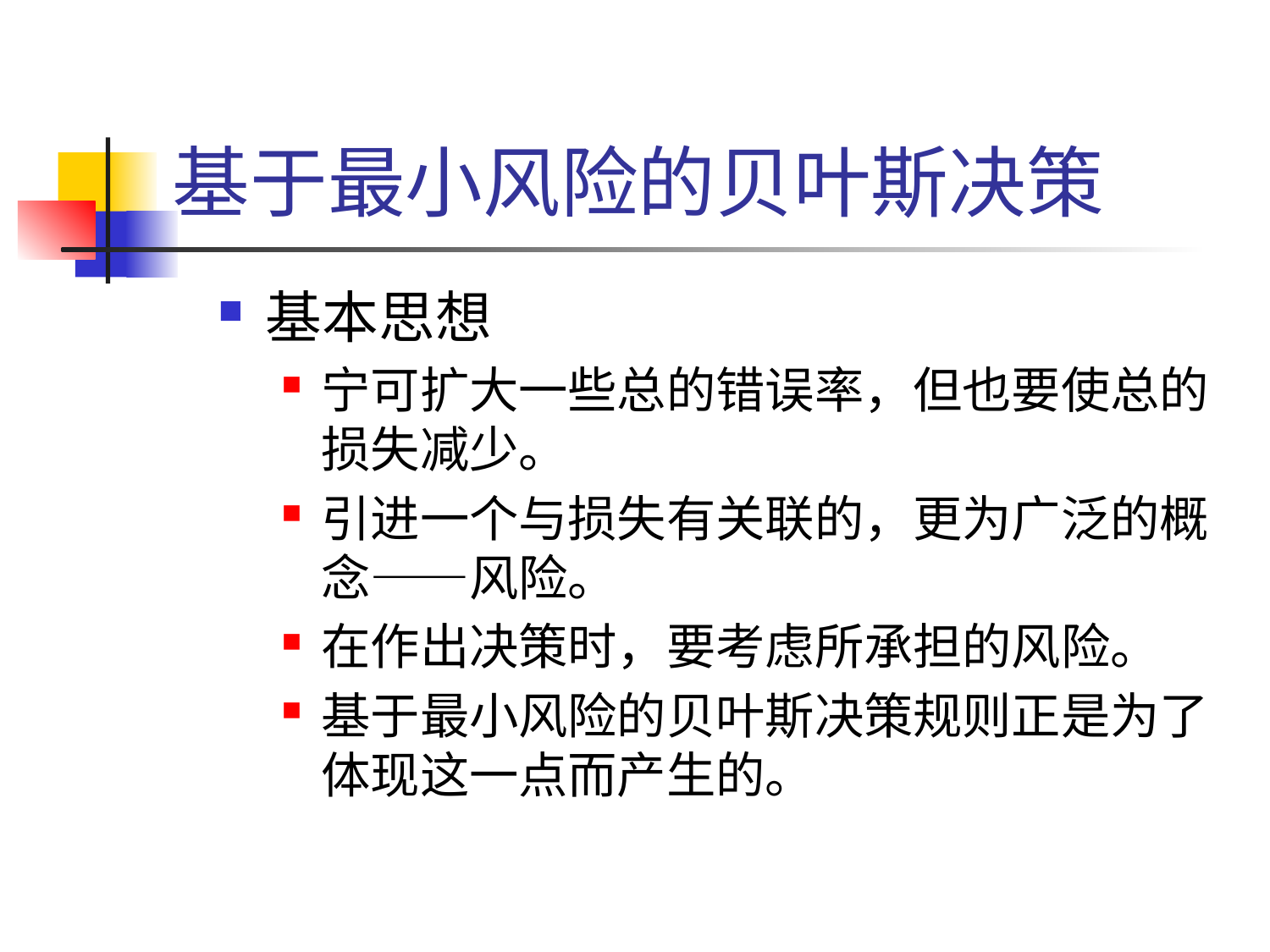

# 基于最小风险的贝叶斯决策
基本思想
宁可扩大一些总的错误率，但也要使总的损失减少。
引进一个与损失有关联的，更为广泛的概念——风险。
在作出决策时，要考虑所承担的风险。
基于最小风险的贝叶斯决策规则正是为了体现这一点而产生的。